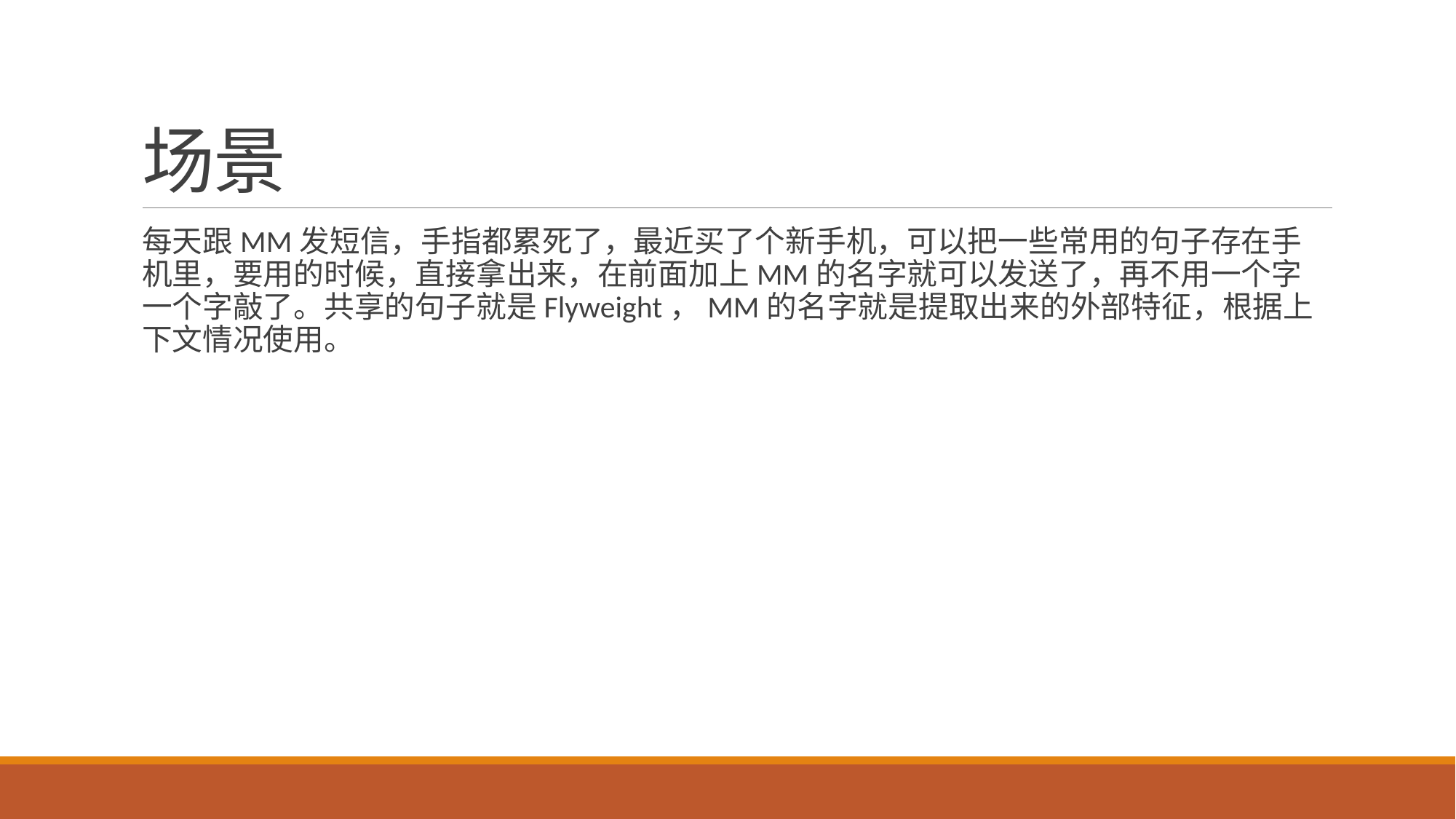

# 场景
每天跟MM发短信，手指都累死了，最近买了个新手机，可以把一些常用的句子存在手机里，要用的时候，直接拿出来，在前面加上MM的名字就可以发送了，再不用一个字一个字敲了。共享的句子就是Flyweight，MM的名字就是提取出来的外部特征，根据上下文情况使用。